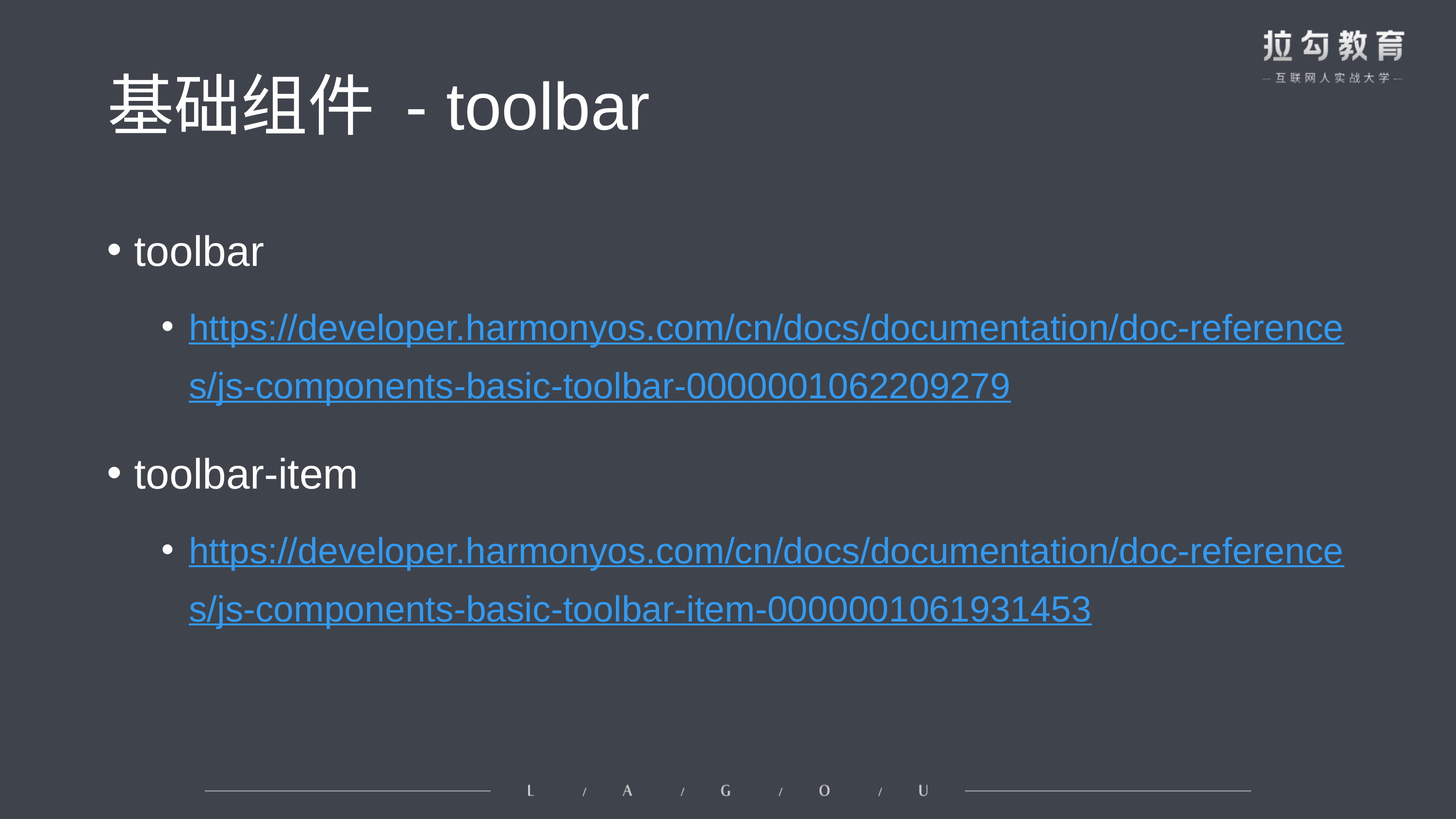

# 基础组件 - toolbar
toolbar
https://developer.harmonyos.com/cn/docs/documentation/doc-references/js-components-basic-toolbar-0000001062209279
toolbar-item
https://developer.harmonyos.com/cn/docs/documentation/doc-references/js-components-basic-toolbar-item-0000001061931453